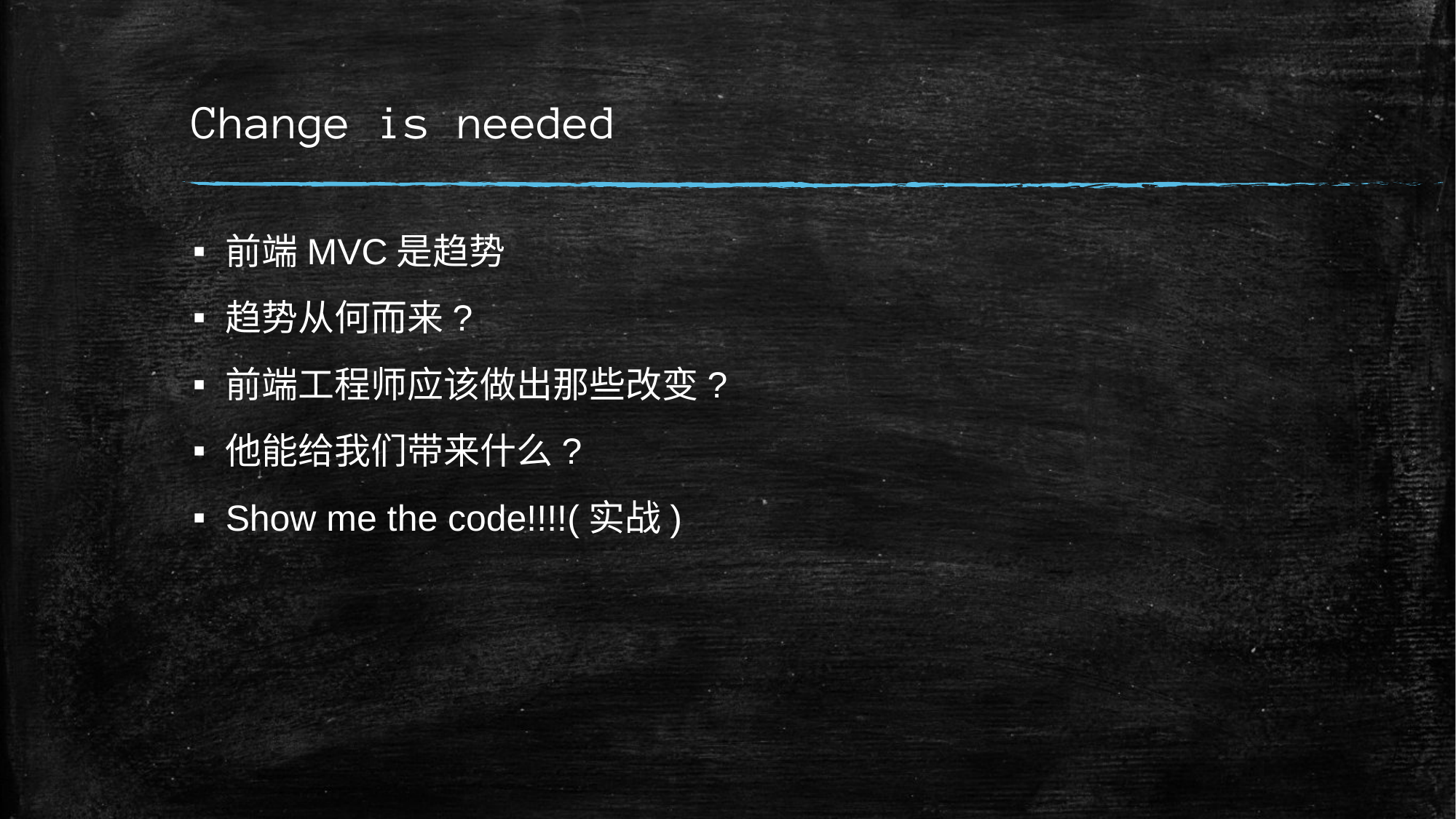

# Change is needed
前端MVC是趋势
趋势从何而来?
前端工程师应该做出那些改变?
他能给我们带来什么?
Show me the code!!!!(实战)